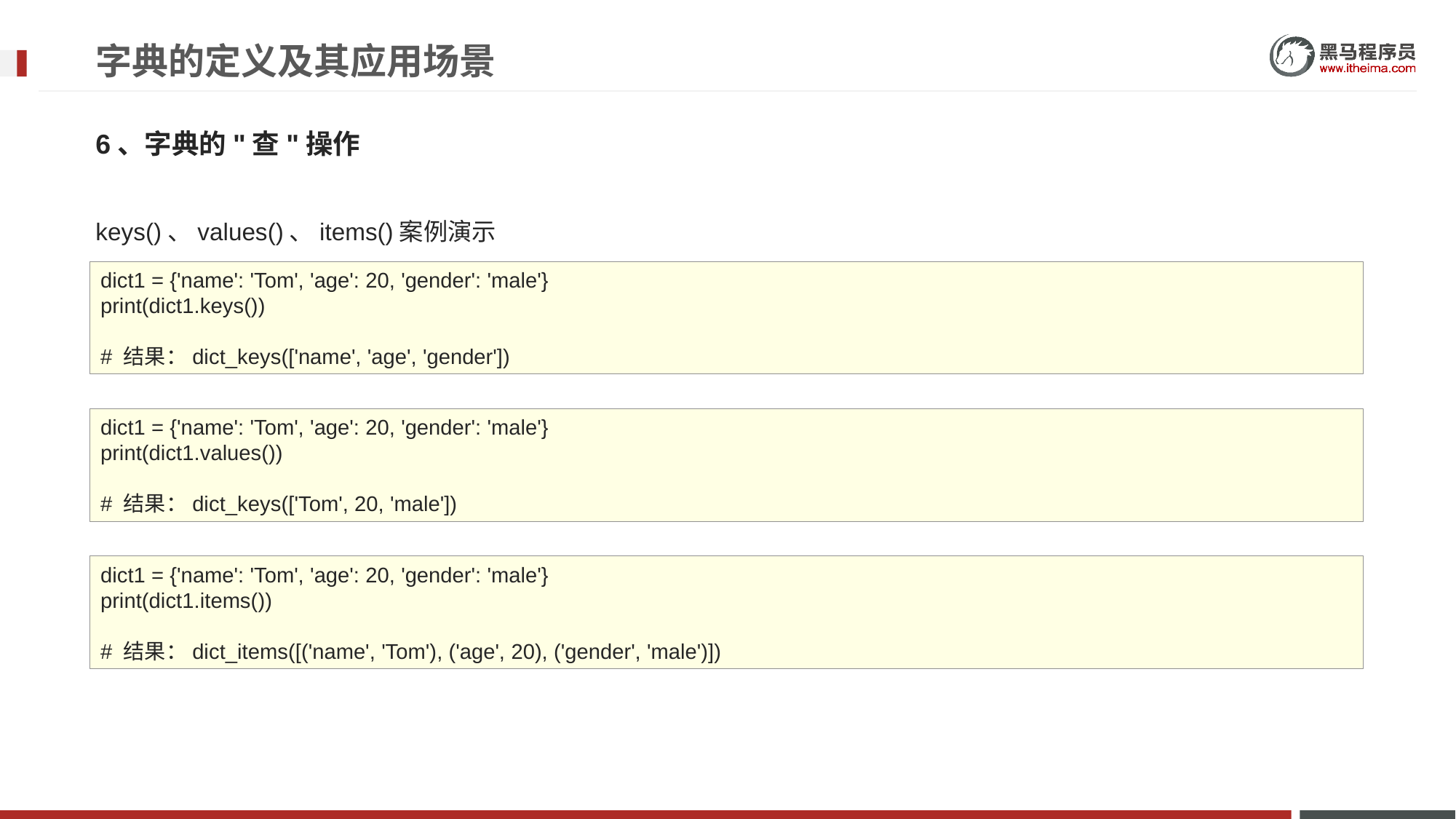

# 字典的定义及其应用场景
6、字典的"查"操作
keys()、values()、items()案例演示
dict1 = {'name': 'Tom', 'age': 20, 'gender': 'male'}
print(dict1.keys())

# 结果：dict_keys(['name', 'age', 'gender'])
dict1 = {'name': 'Tom', 'age': 20, 'gender': 'male'}
print(dict1.values())

# 结果：dict_keys(['Tom', 20, 'male'])
dict1 = {'name': 'Tom', 'age': 20, 'gender': 'male'}
print(dict1.items())

# 结果：dict_items([('name', 'Tom'), ('age', 20), ('gender', 'male')])